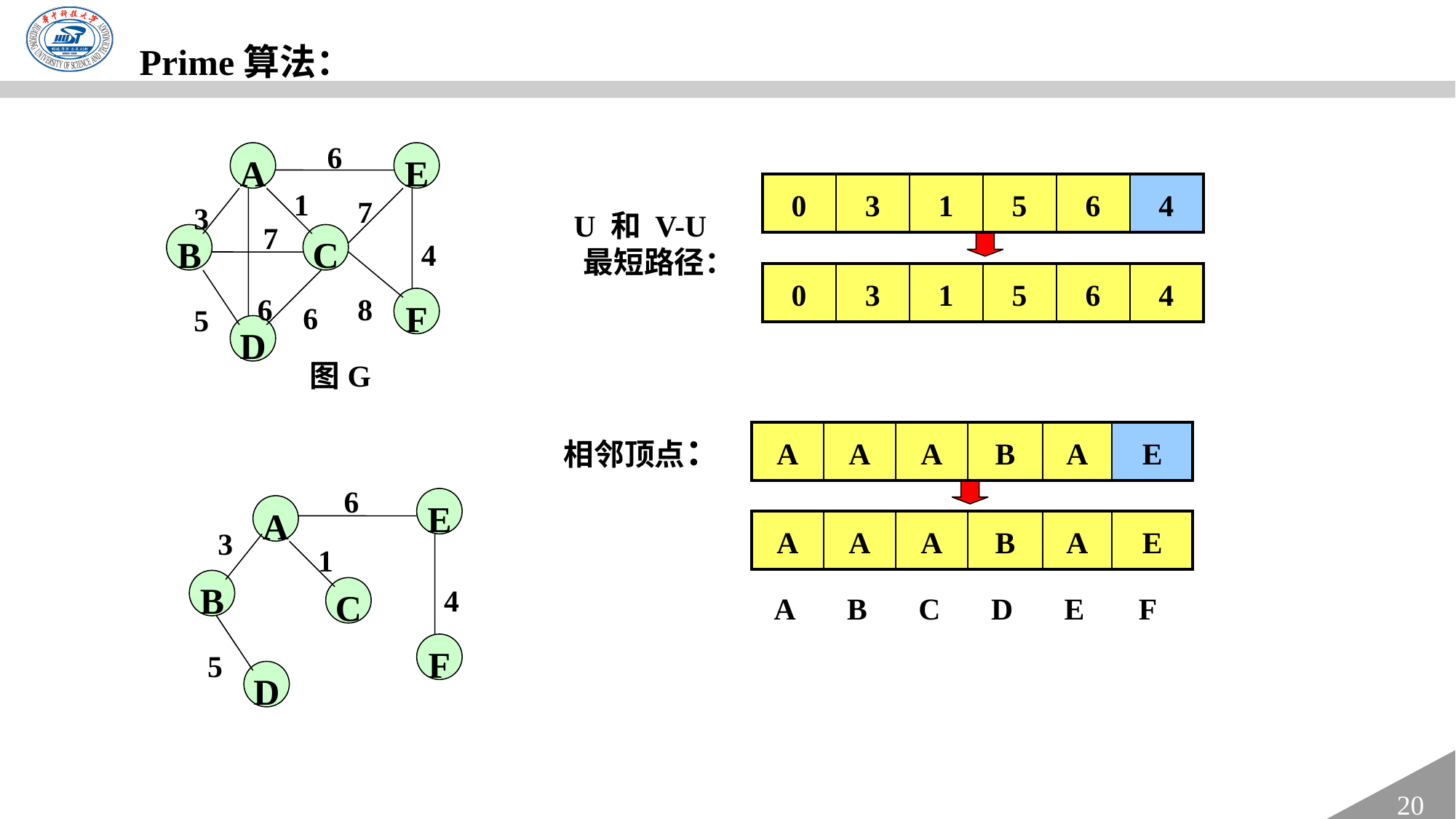

Prime算法：
6
A
E

1
| 0 | 3 | 1 | 5 | 6 | 4 |
| --- | --- | --- | --- | --- | --- |
7
3

U 和 V-U最短路径：
7
B
C
4

| 0 | 3 | 1 | 5 | 6 | 4 |
| --- | --- | --- | --- | --- | --- |

6
8
6
F
5
D
图G
相邻顶点：
| A | A | A | B | A | E |
| --- | --- | --- | --- | --- | --- |
6

E
A
| A | A | A | B | A | E |
| --- | --- | --- | --- | --- | --- |
3

1

B
4
| A | B | C | D | E | F |
| --- | --- | --- | --- | --- | --- |
C

F
5
D